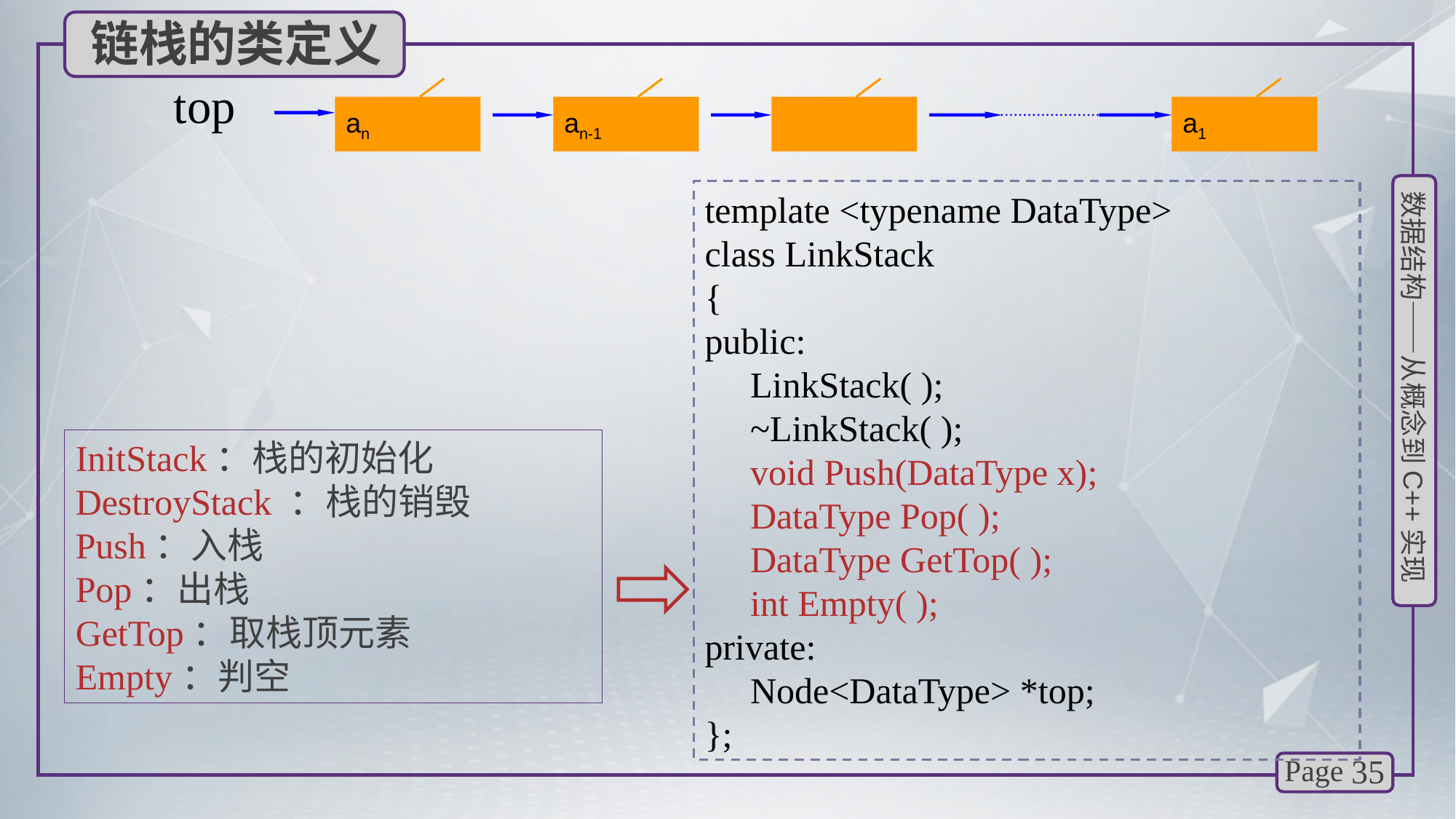

链栈的类定义

top

an

an-1

a1

template <typename DataType>
class LinkStack
{
public:
     LinkStack( );
     ~LinkStack( );
     void Push(DataType x);
     DataType Pop( );
     DataType GetTop( );
     int Empty( );
private:
     Node<DataType> *top;
};
InitStack：栈的初始化
DestroyStack ：栈的销毁
Push：入栈
Pop：出栈
GetTop：取栈顶元素
Empty：判空